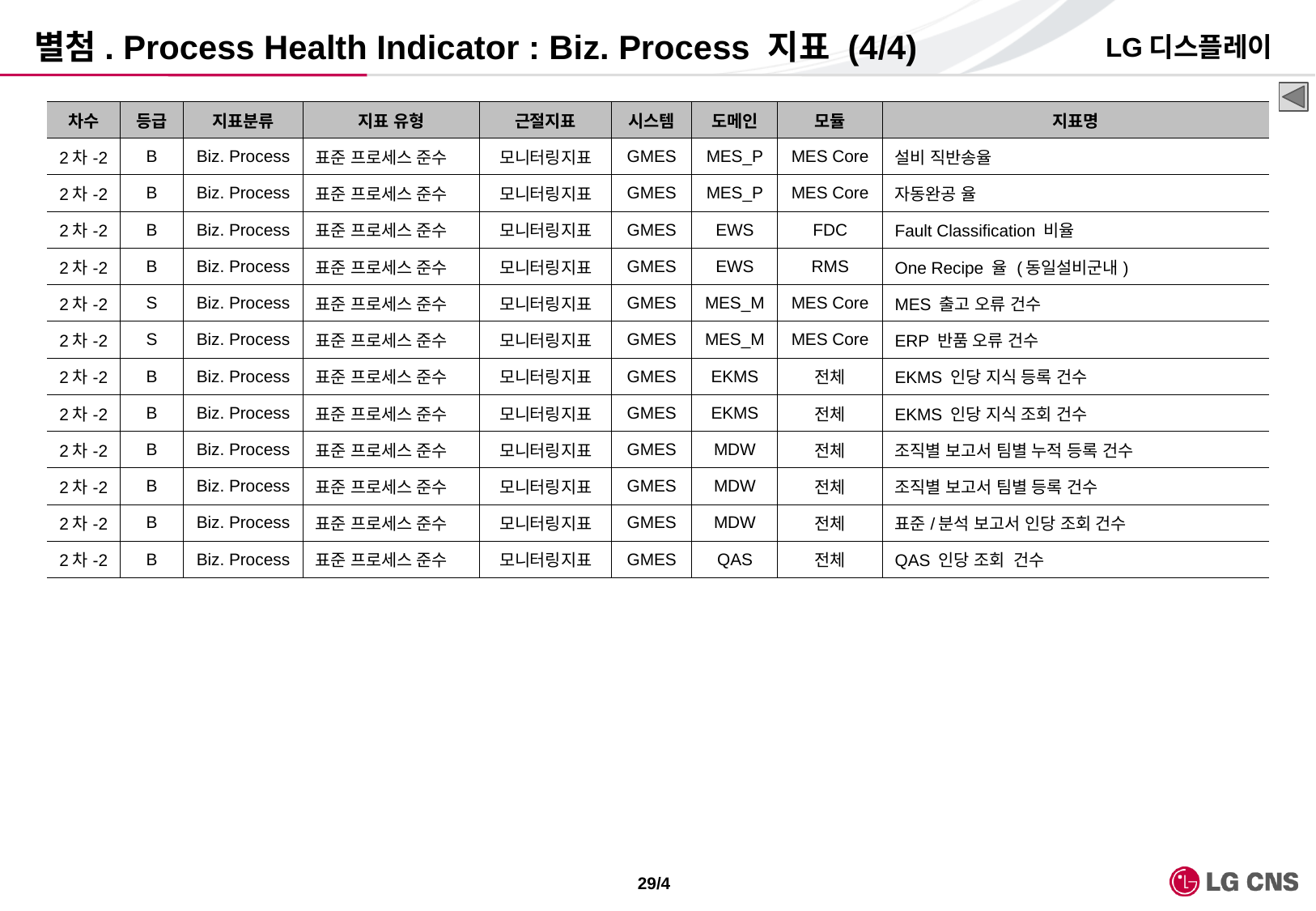

# 별첨. Process Health Indicator : Biz. Process 지표 (4/4)
LG디스플레이

| 차수 | 등급 | 지표분류 | 지표 유형 | 근절지표 | 시스템 | 도메인 | 모듈 | 지표명 |
| --- | --- | --- | --- | --- | --- | --- | --- | --- |
| 2차-2 | B | Biz. Process | 표준 프로세스 준수 | 모니터링지표 | GMES | MES\_P | MES Core | 설비 직반송율 |
| 2차-2 | B | Biz. Process | 표준 프로세스 준수 | 모니터링지표 | GMES | MES\_P | MES Core | 자동완공 율 |
| 2차-2 | B | Biz. Process | 표준 프로세스 준수 | 모니터링지표 | GMES | EWS | FDC | Fault Classification 비율 |
| 2차-2 | B | Biz. Process | 표준 프로세스 준수 | 모니터링지표 | GMES | EWS | RMS | One Recipe 율 (동일설비군내) |
| 2차-2 | S | Biz. Process | 표준 프로세스 준수 | 모니터링지표 | GMES | MES\_M | MES Core | MES 출고 오류 건수 |
| 2차-2 | S | Biz. Process | 표준 프로세스 준수 | 모니터링지표 | GMES | MES\_M | MES Core | ERP 반품 오류 건수 |
| 2차-2 | B | Biz. Process | 표준 프로세스 준수 | 모니터링지표 | GMES | EKMS | 전체 | EKMS 인당 지식 등록 건수 |
| 2차-2 | B | Biz. Process | 표준 프로세스 준수 | 모니터링지표 | GMES | EKMS | 전체 | EKMS 인당 지식 조회 건수 |
| 2차-2 | B | Biz. Process | 표준 프로세스 준수 | 모니터링지표 | GMES | MDW | 전체 | 조직별 보고서 팀별 누적 등록 건수 |
| 2차-2 | B | Biz. Process | 표준 프로세스 준수 | 모니터링지표 | GMES | MDW | 전체 | 조직별 보고서 팀별 등록 건수 |
| 2차-2 | B | Biz. Process | 표준 프로세스 준수 | 모니터링지표 | GMES | MDW | 전체 | 표준/분석 보고서 인당 조회 건수 |
| 2차-2 | B | Biz. Process | 표준 프로세스 준수 | 모니터링지표 | GMES | QAS | 전체 | QAS 인당 조회 건수 |